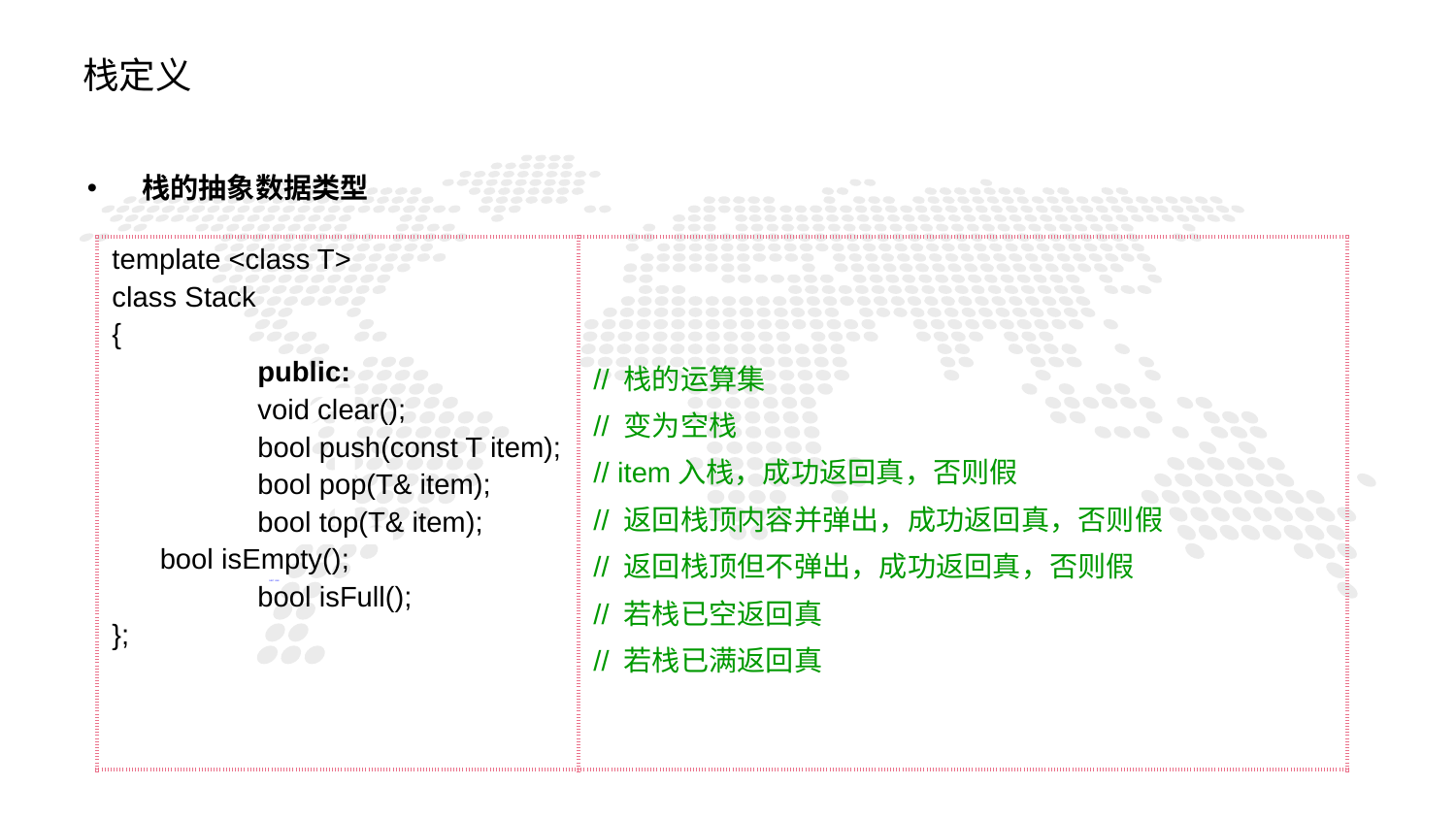

栈定义
栈的抽象数据类型
| template <class T> class Stack { public: void clear(); bool push(const T item); bool pop(T& item); bool top(T& item); bool isEmpty(); bool isFull(); }; | // 栈的运算集 // 变为空栈 // item入栈，成功返回真，否则假 // 返回栈顶内容并弹出，成功返回真，否则假 // 返回栈顶但不弹出，成功返回真，否则假 // 若栈已空返回真 // 若栈已满返回真 |
| --- | --- |
1
PART  ONE